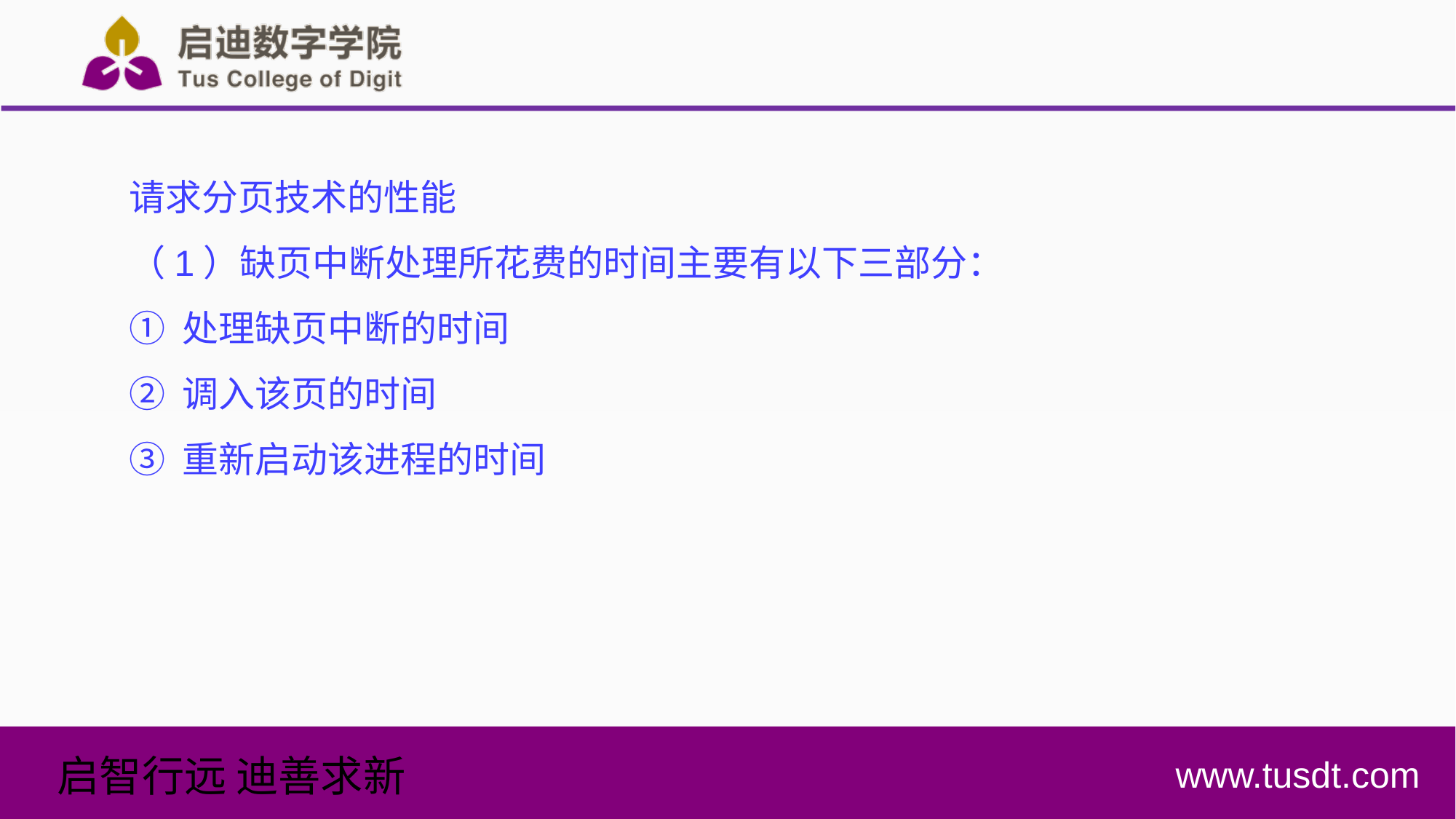

请求分页技术的性能
（1）缺页中断处理所花费的时间主要有以下三部分：
① 处理缺页中断的时间
② 调入该页的时间
③ 重新启动该进程的时间